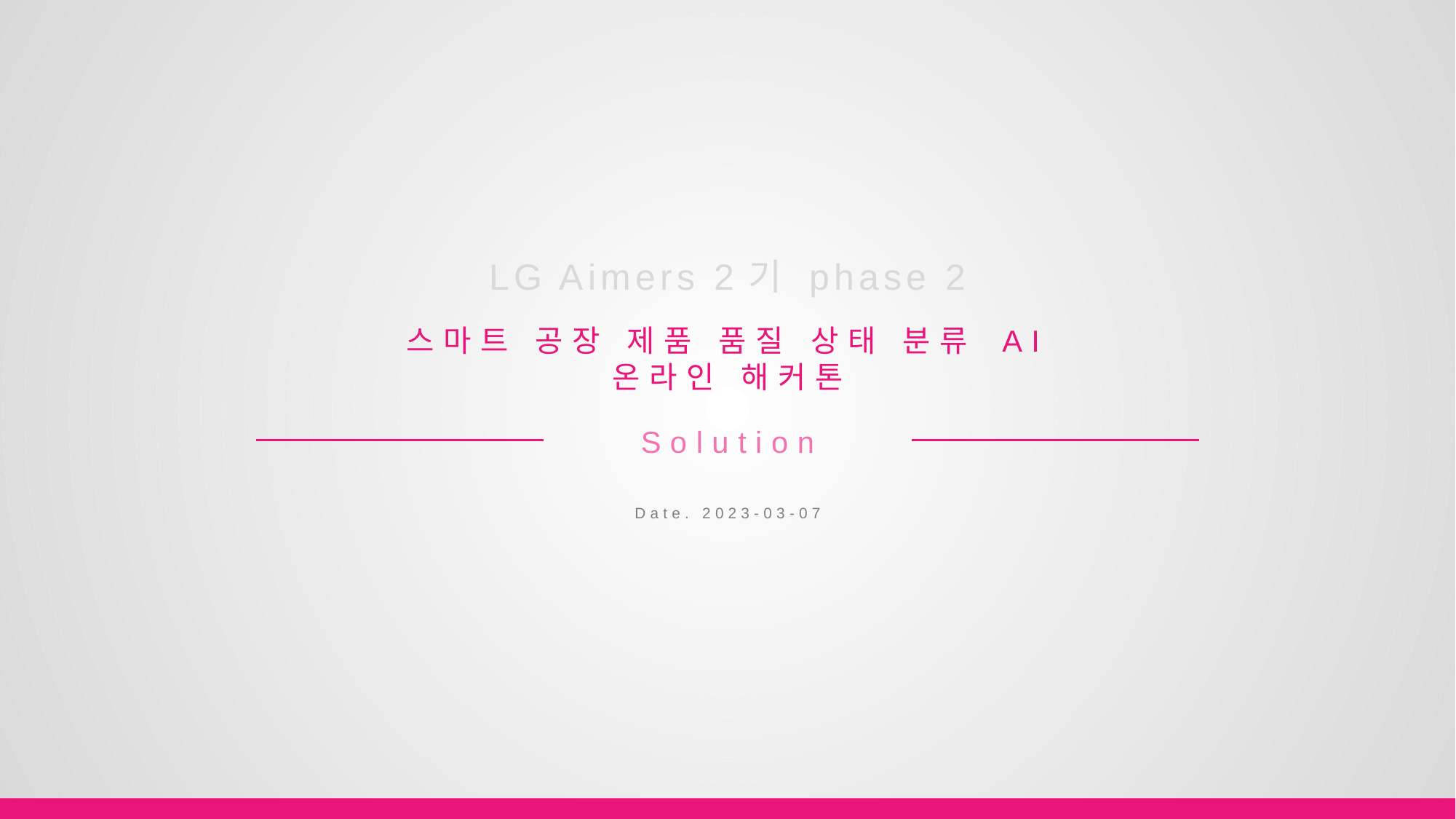

# LG Aimers 2기 phase 2
스마트 공장 제품 품질 상태 분류 AI 온라인 해커톤
Solution
Date. 2023-03-07